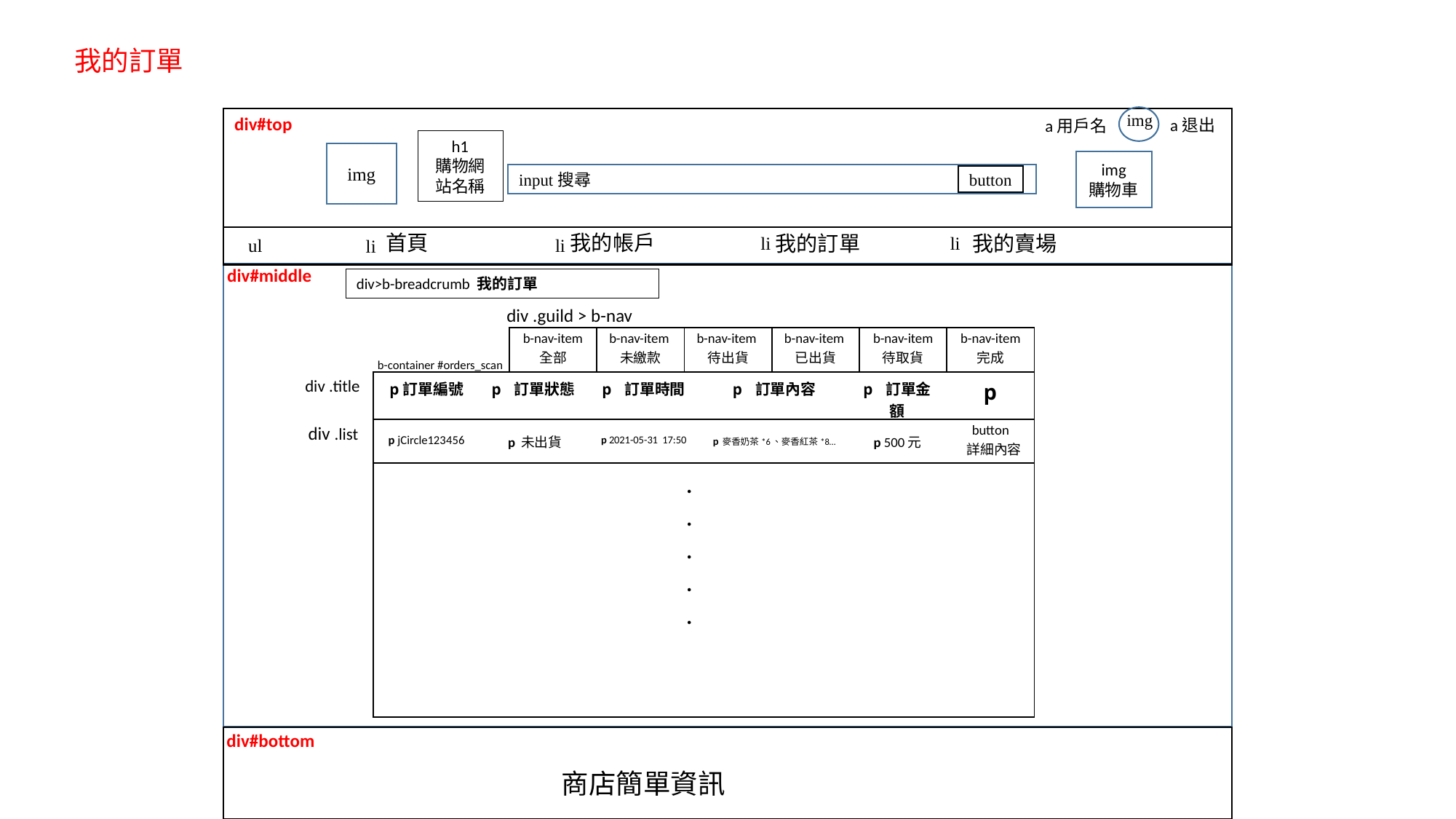

我的訂單
img
div#top

a退出
a用戶名
h1
購物網站名稱
img
img
購物車
input搜尋
button
首頁
我的帳戶
我的訂單
我的賣場
li
li

li
ul
li
div#middle

div>b-breadcrumb 我的訂單
div .guild > b-nav
| b-nav-item 全部 | b-nav-item未繳款 | b-nav-item待出貨 | b-nav-item已出貨 | b-nav-item 待取貨 | b-nav-item 完成 |
| --- | --- | --- | --- | --- | --- |
b-container #orders_scan
div .title
| p訂單編號 | p 訂單狀態 | p 訂單時間 | p 訂單內容 | p 訂單金額 | p |
| --- | --- | --- | --- | --- | --- |
| p jCircle123456 | p 未出貨 | p 2021-05-31 17:50 | p 麥香奶茶\*6、麥香紅茶\*8… | p 500元 | button 詳細內容 |
|  |  |  |  |  |  |
|  |  |  |  |  |  |
|  |  |  |  |  |  |
|  |  |  |  |  |  |
|  |  |  |  |  |  |
|  |  |  |  |  |  |
div .list
.
.
.
.
.

div#bottom

商店簡單資訊